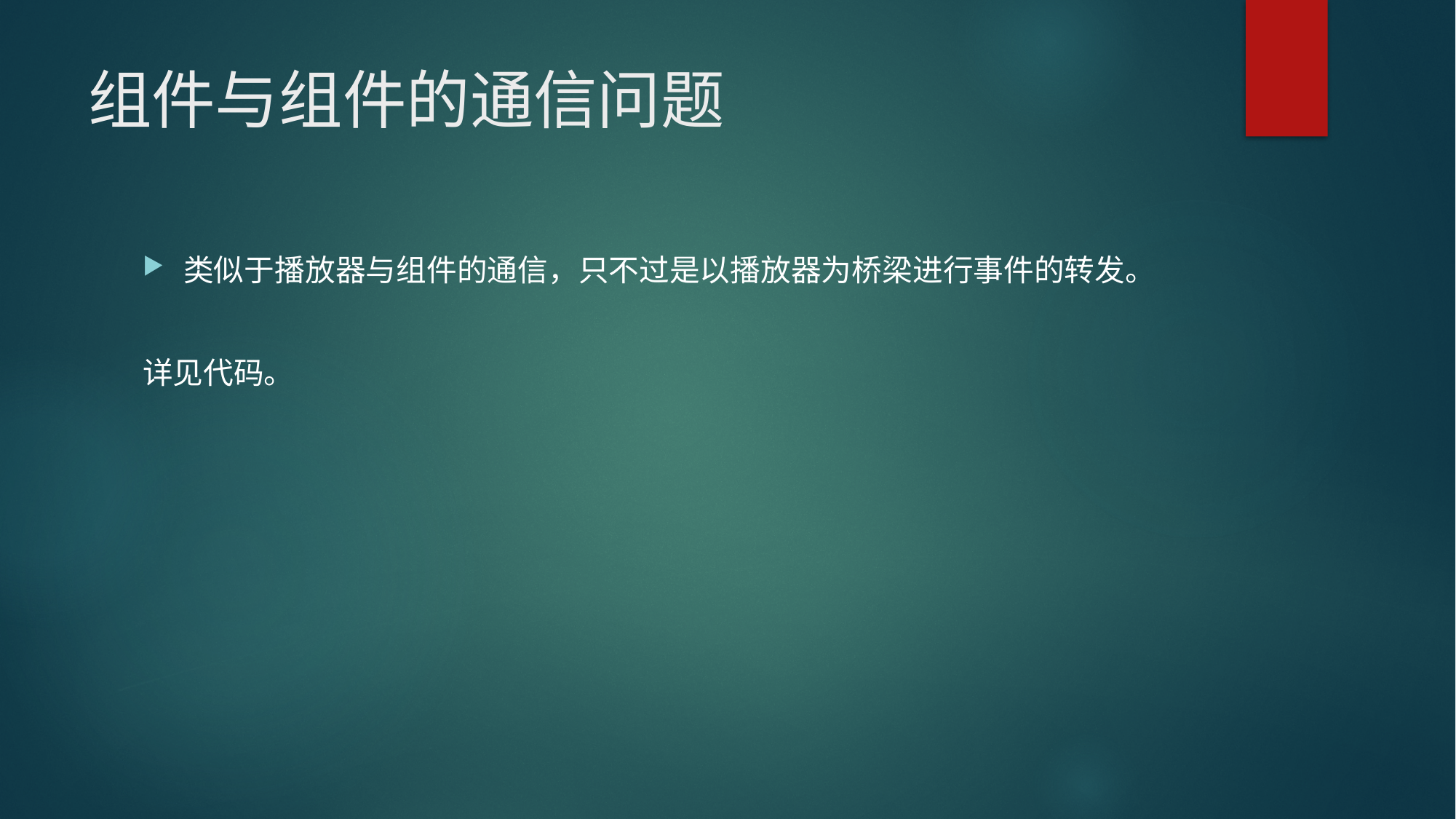

# 组件与组件的通信问题
类似于播放器与组件的通信，只不过是以播放器为桥梁进行事件的转发。

详见代码。